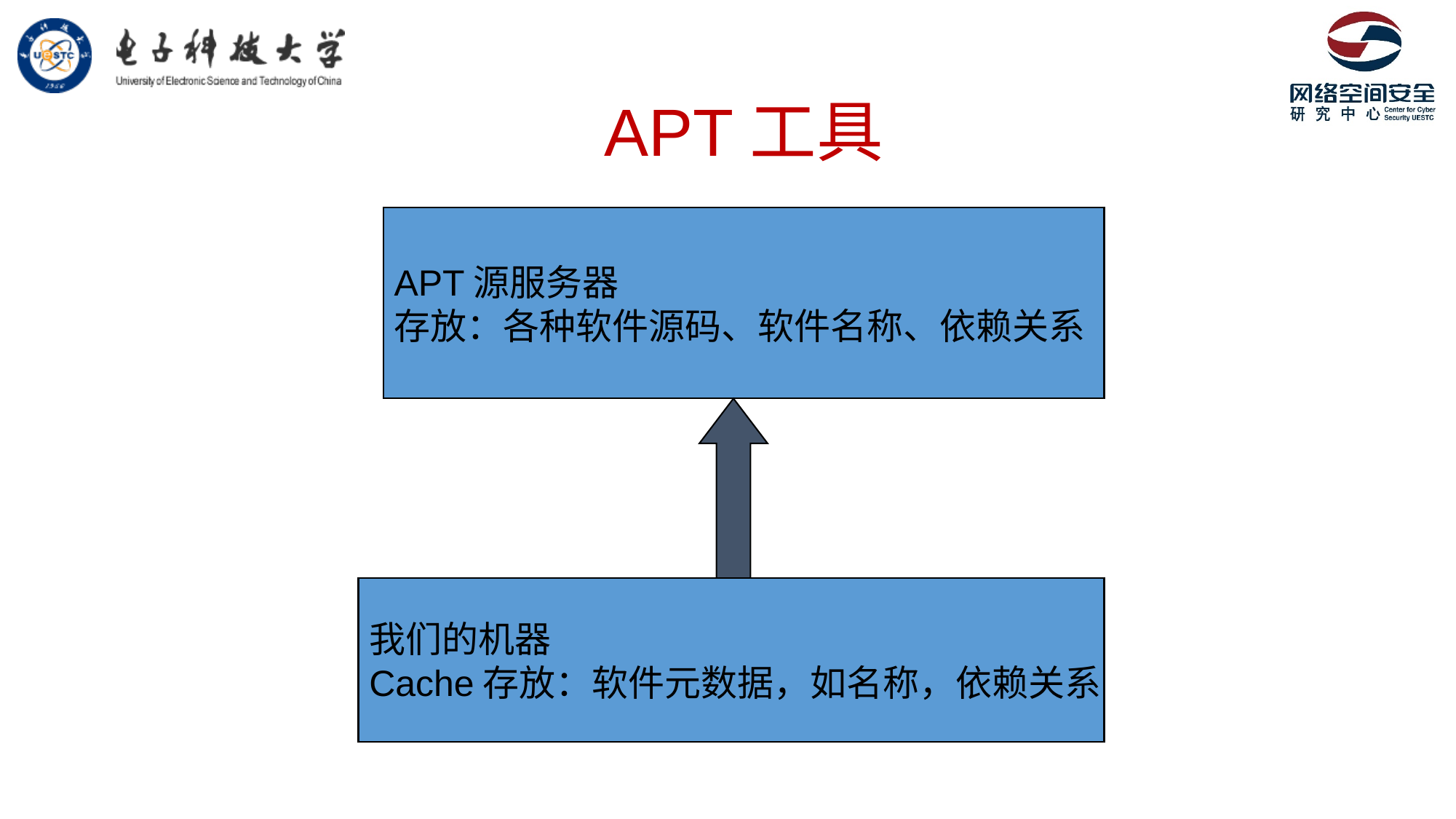

# APT工具
APT源服务器
存放：各种软件源码、软件名称、依赖关系

我们的机器
Cache存放：软件元数据，如名称，依赖关系